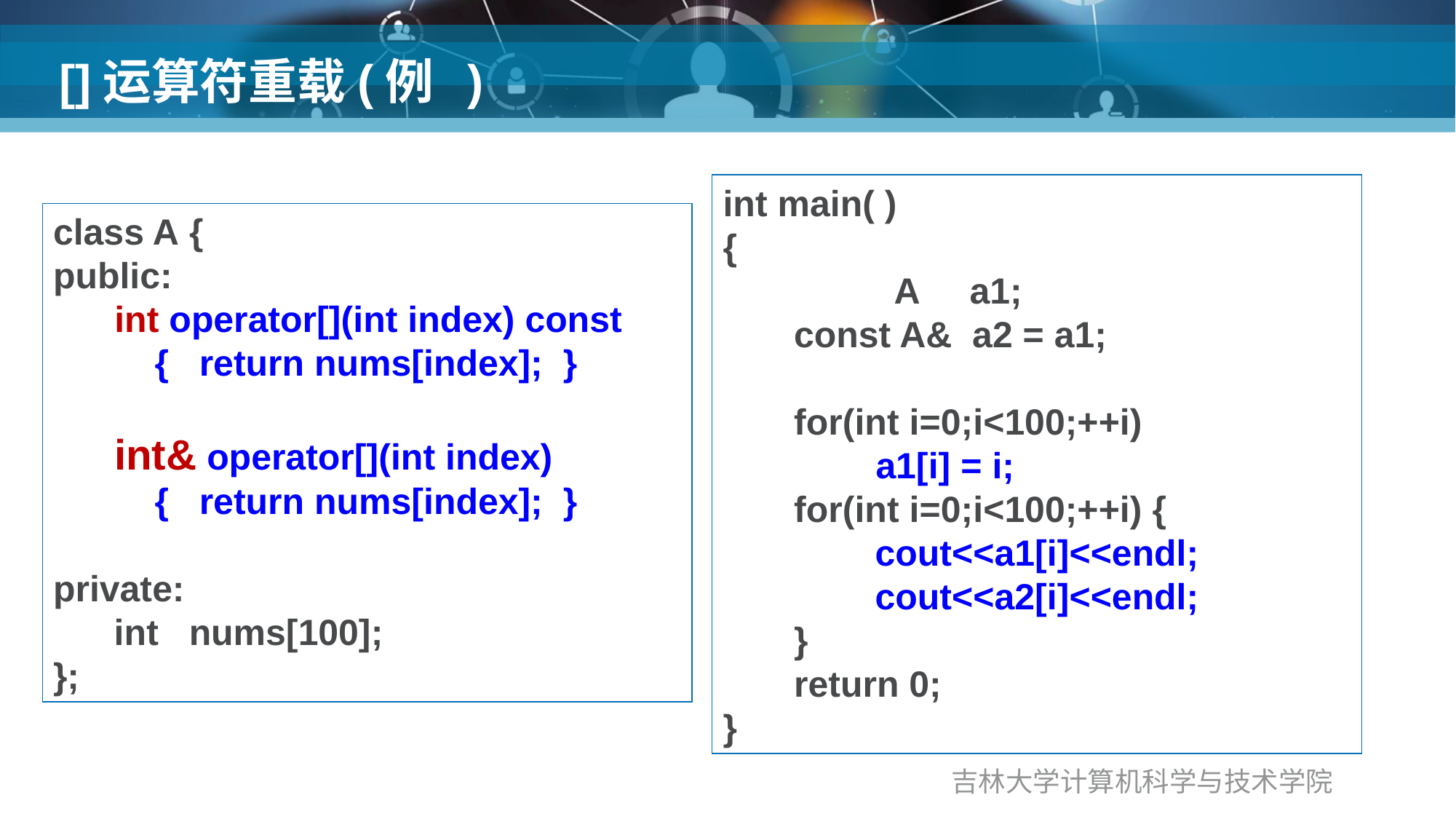

# []运算符重载(例  )
int main( )
{
                 A     a1;
       const A&  a2 = a1;
       for(int i=0;i<100;++i)
               a1[i] = i;
       for(int i=0;i<100;++i) {
               cout<<a1[i]<<endl;
               cout<<a2[i]<<endl;
       }
       return 0;
}
class A {
public:
      int operator[](int index) const
          {   return nums[index];  }
      int& operator[](int index)
          {   return nums[index];  }
private:
      int   nums[100];
};
吉林大学计算机科学与技术学院